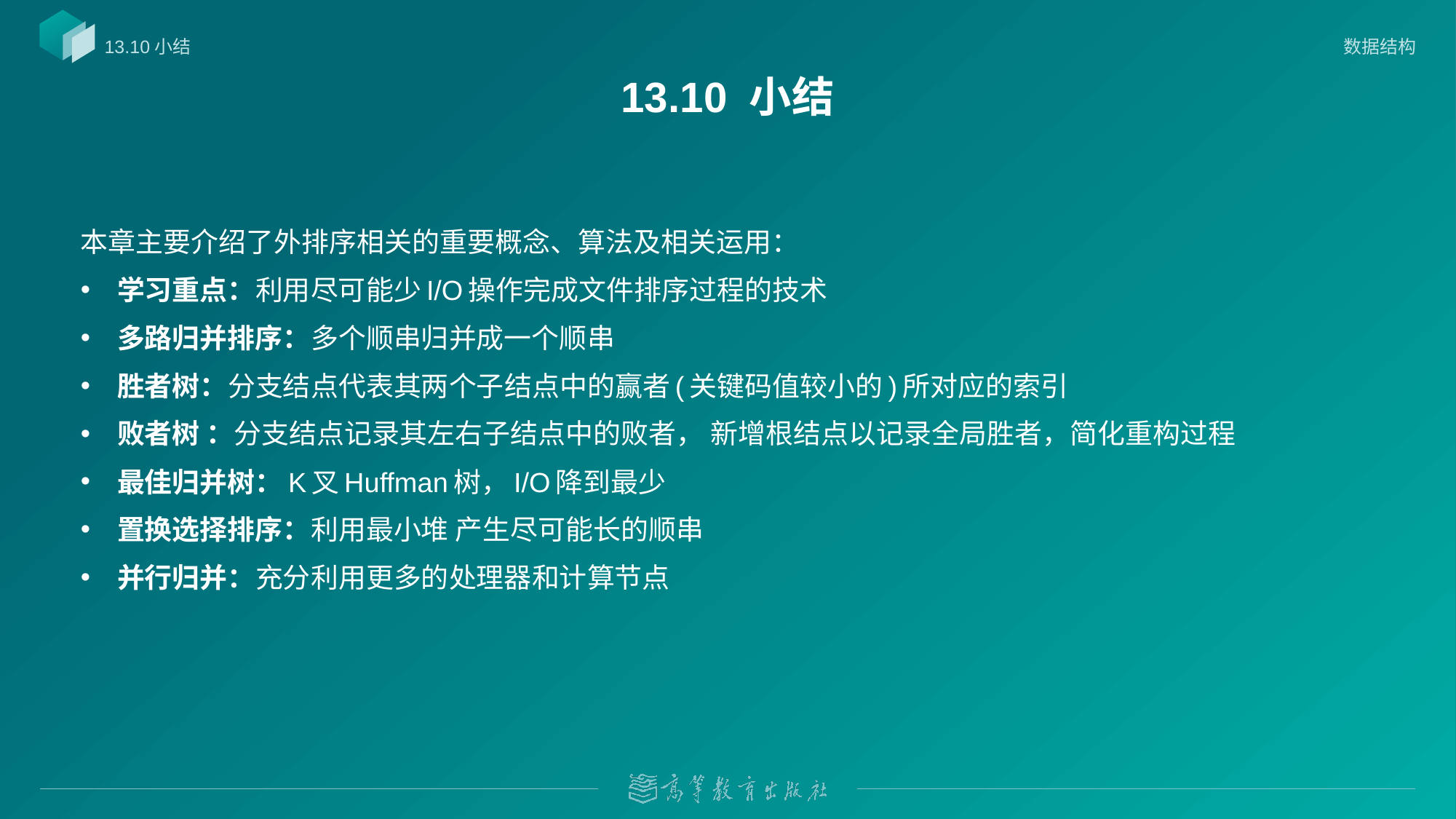

数据结构
13.10小结
# 13.10 小结
本章主要介绍了外排序相关的重要概念、算法及相关运用：
学习重点：利用尽可能少I/O操作完成文件排序过程的技术
多路归并排序：多个顺串归并成一个顺串
胜者树：分支结点代表其两个子结点中的赢者(关键码值较小的)所对应的索引
败者树 ：分支结点记录其左右子结点中的败者， 新增根结点以记录全局胜者，简化重构过程
最佳归并树：K叉Huffman树，I/O降到最少
置换选择排序：利用最小堆 产生尽可能长的顺串
并行归并：充分利用更多的处理器和计算节点